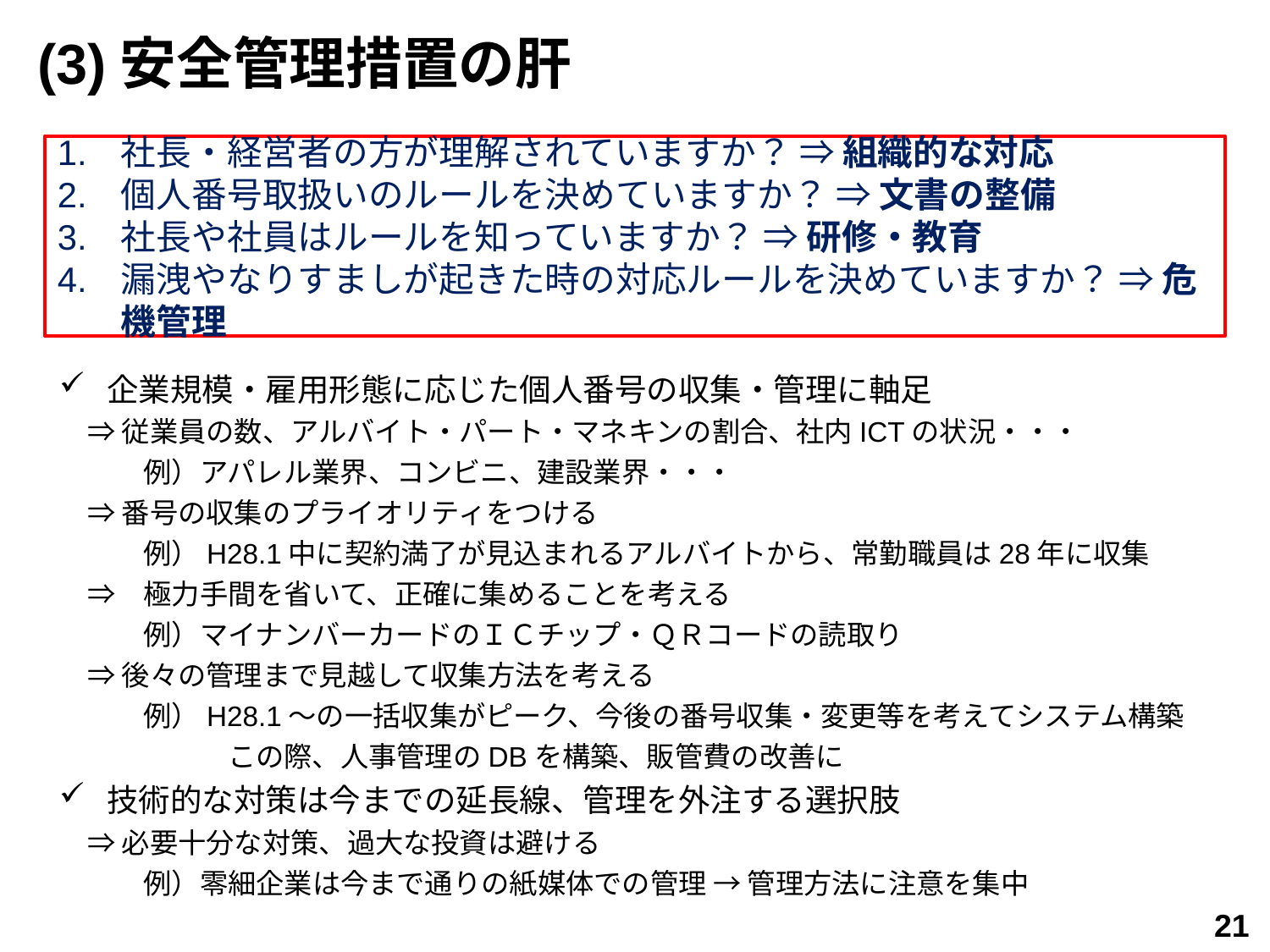

(3)安全管理措置の肝
社長・経営者の方が理解されていますか？ ⇒ 組織的な対応
個人番号取扱いのルールを決めていますか？ ⇒ 文書の整備
社長や社員はルールを知っていますか？ ⇒ 研修・教育
漏洩やなりすましが起きた時の対応ルールを決めていますか？ ⇒ 危機管理
企業規模・雇用形態に応じた個人番号の収集・管理に軸足
　⇒ 従業員の数、アルバイト・パート・マネキンの割合、社内ICTの状況・・・
　　　例）アパレル業界、コンビニ、建設業界・・・
　⇒ 番号の収集のプライオリティをつける
　　　例）H28.1中に契約満了が見込まれるアルバイトから、常勤職員は28年に収集
　⇒　極力手間を省いて、正確に集めることを考える
　　　例）マイナンバーカードのＩＣチップ・ＱＲコードの読取り
　⇒ 後々の管理まで見越して収集方法を考える
　　　例）H28.1～の一括収集がピーク、今後の番号収集・変更等を考えてシステム構築
　　　　　　この際、人事管理のDBを構築、販管費の改善に
技術的な対策は今までの延長線、管理を外注する選択肢
　⇒ 必要十分な対策、過大な投資は避ける
　　　例）零細企業は今まで通りの紙媒体での管理 → 管理方法に注意を集中
21